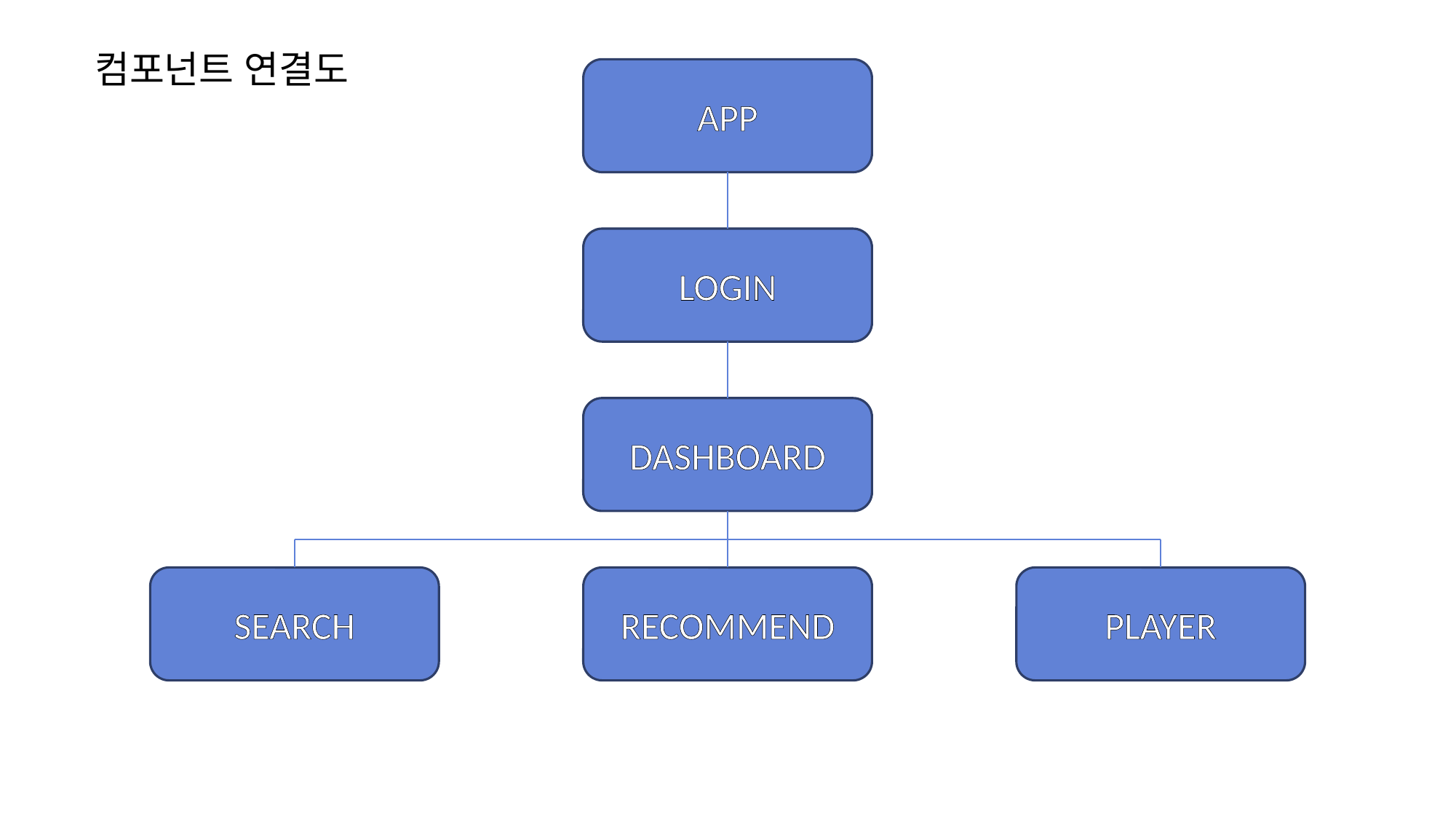

# 컴포넌트 연결도
APP
LOGIN
DASHBOARD
SEARCH
RECOMMEND
PLAYER